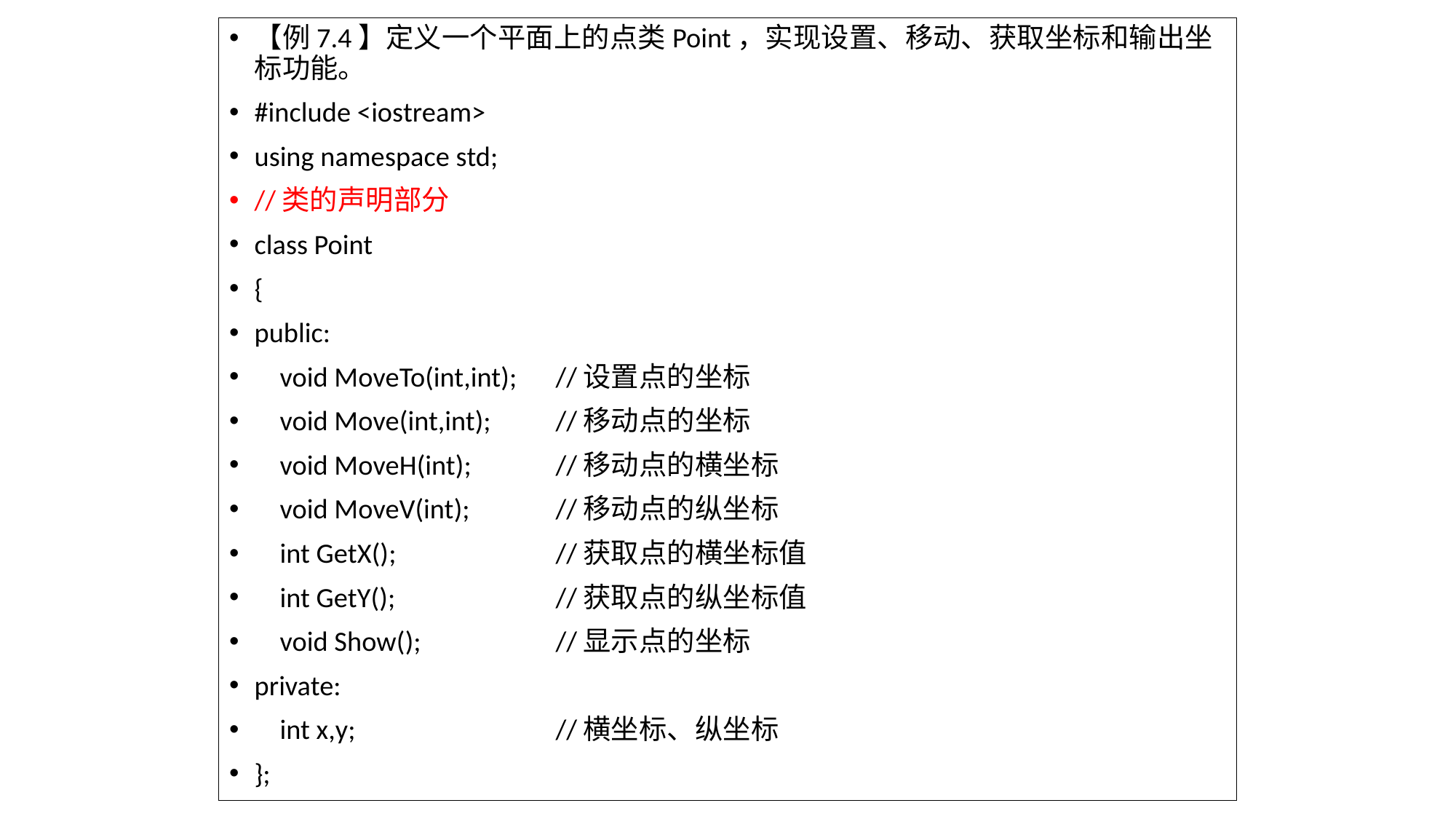

【例7.4】定义一个平面上的点类Point，实现设置、移动、获取坐标和输出坐标功能。
#include <iostream>
using namespace std;
//类的声明部分
class Point
{
public:
    void MoveTo(int,int);    	//设置点的坐标
    void Move(int,int);        	//移动点的坐标
    void MoveH(int);         		//移动点的横坐标
    void MoveV(int);         		//移动点的纵坐标
    int GetX();              		//获取点的横坐标值
    int GetY();              		//获取点的纵坐标值
    void Show();            		//显示点的坐标
private:
    int x,y;                 		//横坐标、纵坐标
};